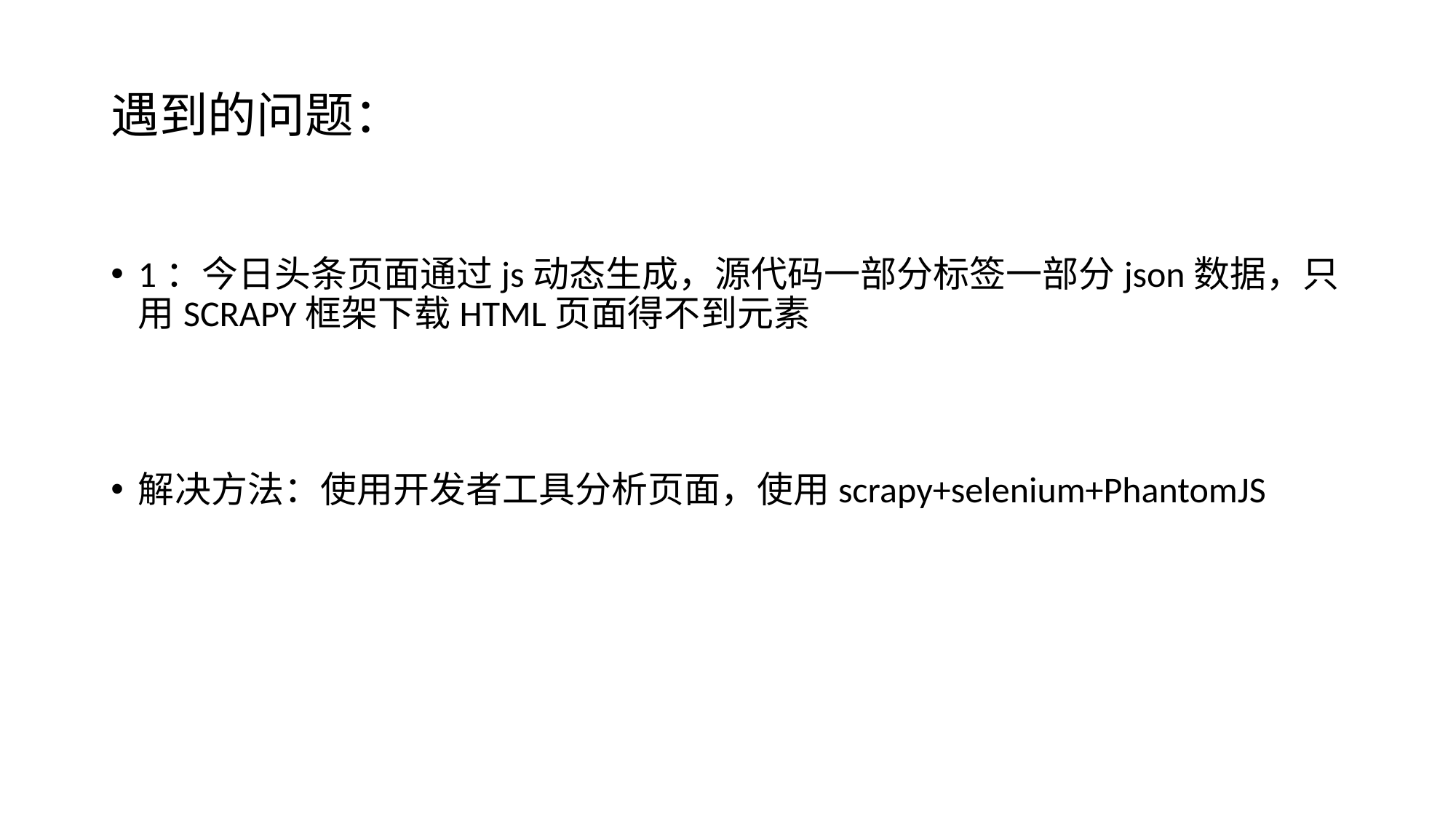

# 遇到的问题：

1：今日头条页面通过js动态生成，源代码一部分标签一部分json数据，只用SCRAPY框架下载HTML页面得不到元素

解决方法：使用开发者工具分析页面，使用scrapy+selenium+PhantomJS